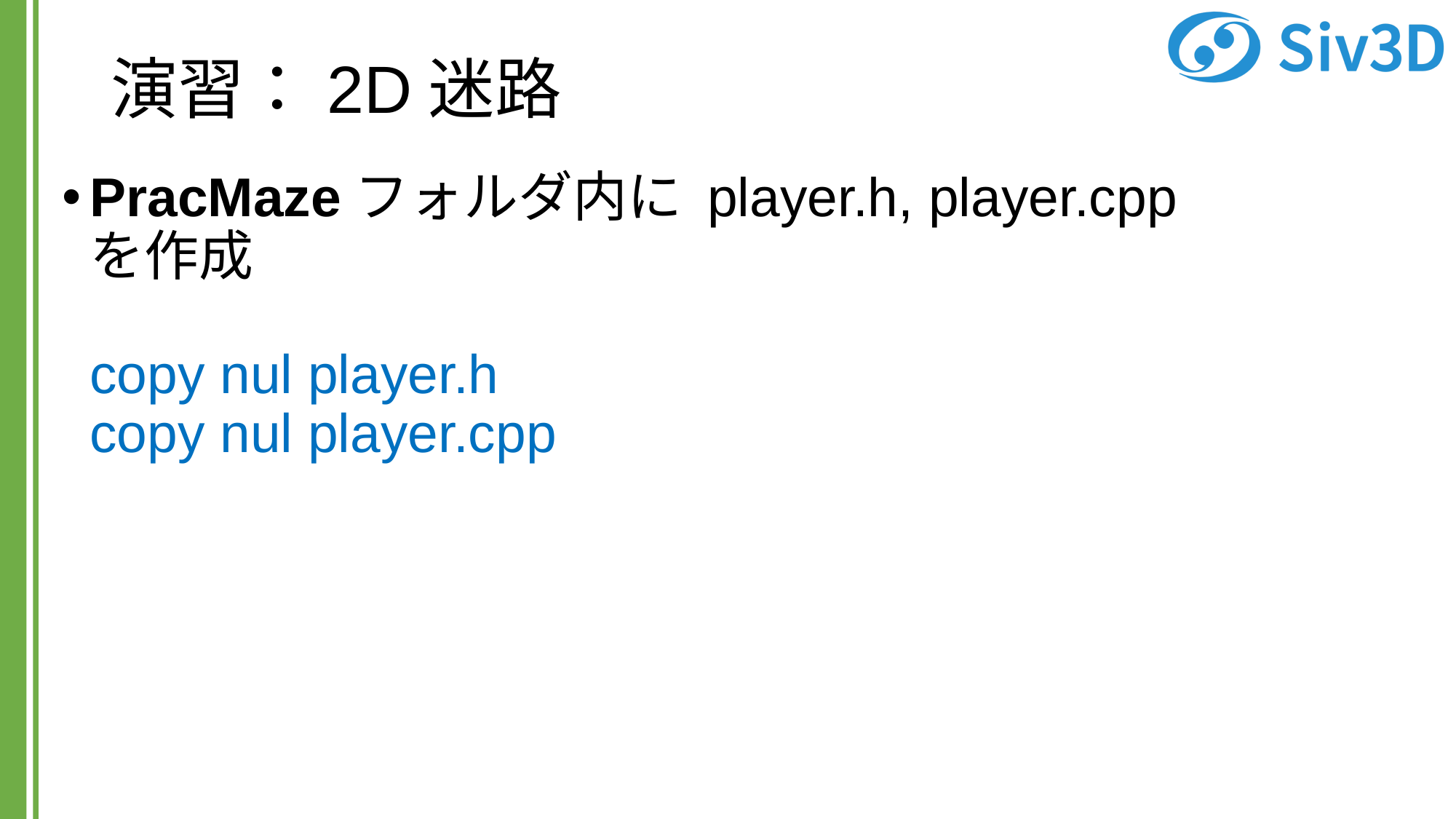

# 演習：2D迷路
PracMazeフォルダ内に player.h, player.cpp
を作成
copy nul player.h
copy nul player.cpp